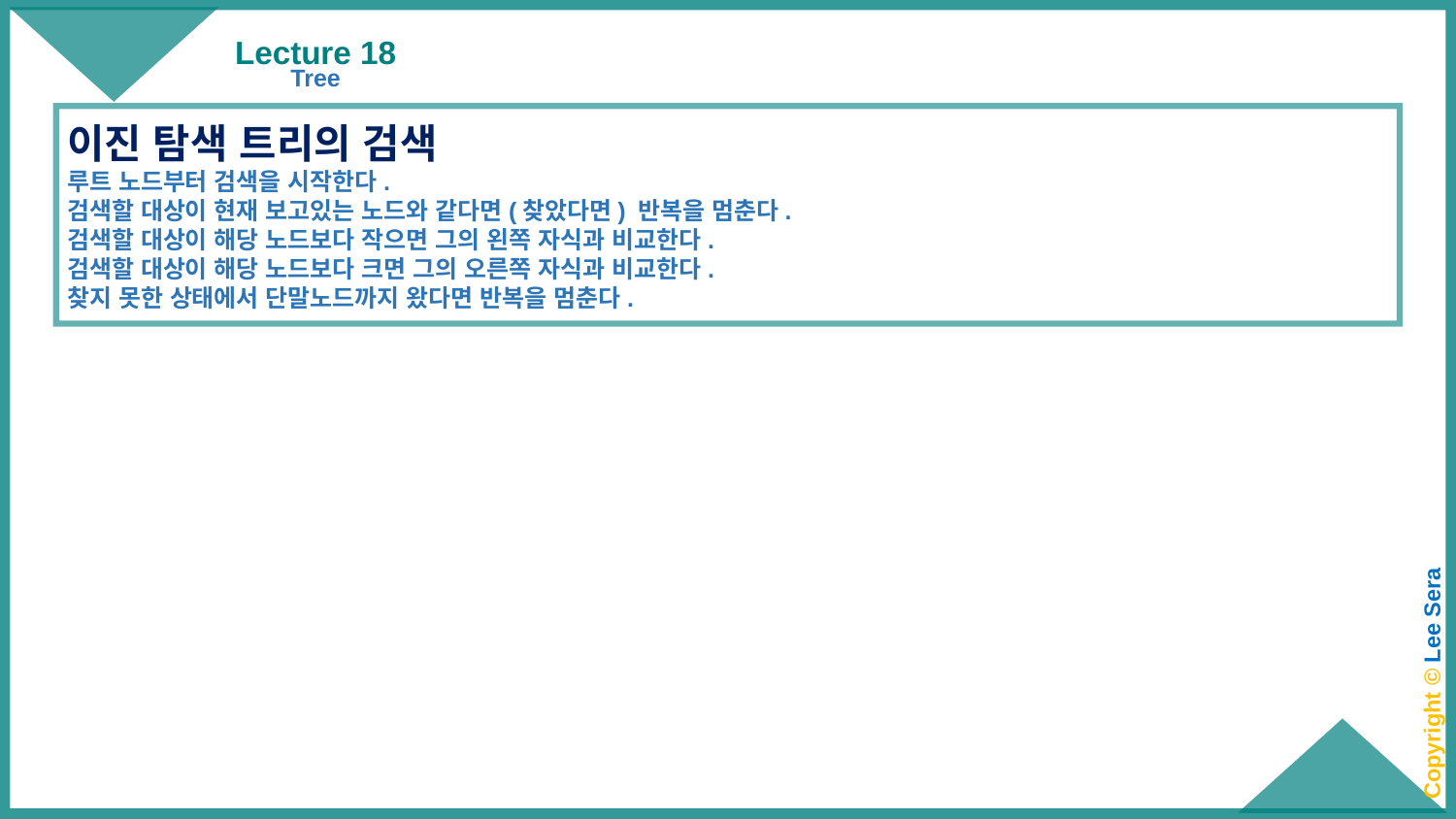

# Lecture 18
Tree
이진 탐색 트리의 검색
루트 노드부터 검색을 시작한다.
검색할 대상이 현재 보고있는 노드와 같다면(찾았다면) 반복을 멈춘다.
검색할 대상이 해당 노드보다 작으면 그의 왼쪽 자식과 비교한다.
검색할 대상이 해당 노드보다 크면 그의 오른쪽 자식과 비교한다.
찾지 못한 상태에서 단말노드까지 왔다면 반복을 멈춘다.
Copyright © Lee Sera